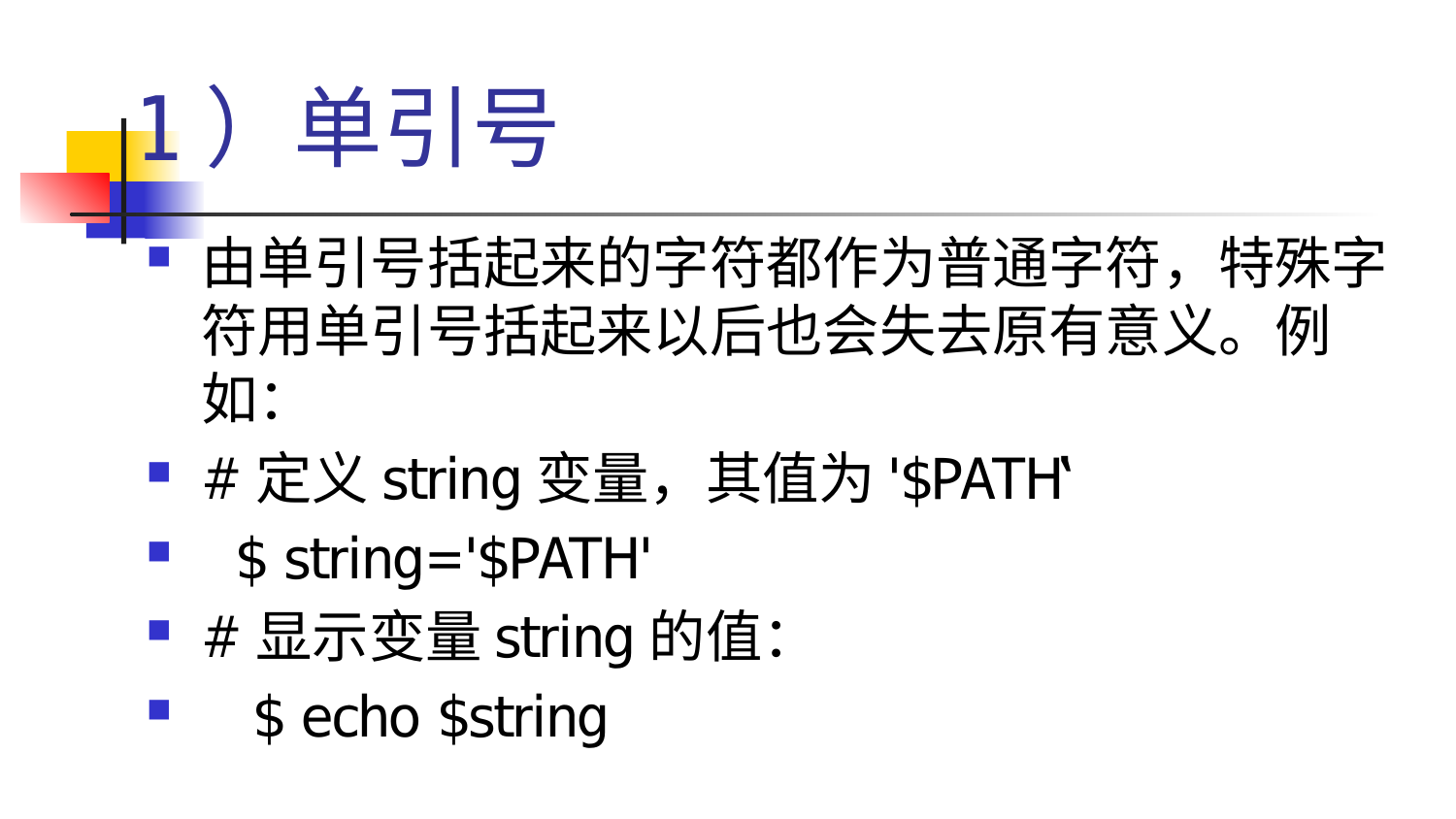

# 1）单引号
由单引号括起来的字符都作为普通字符，特殊字符用单引号括起来以后也会失去原有意义。例如：
#定义string变量，其值为'$PATH‘
  $ string='$PATH'
#显示变量string的值：
   $ echo $string